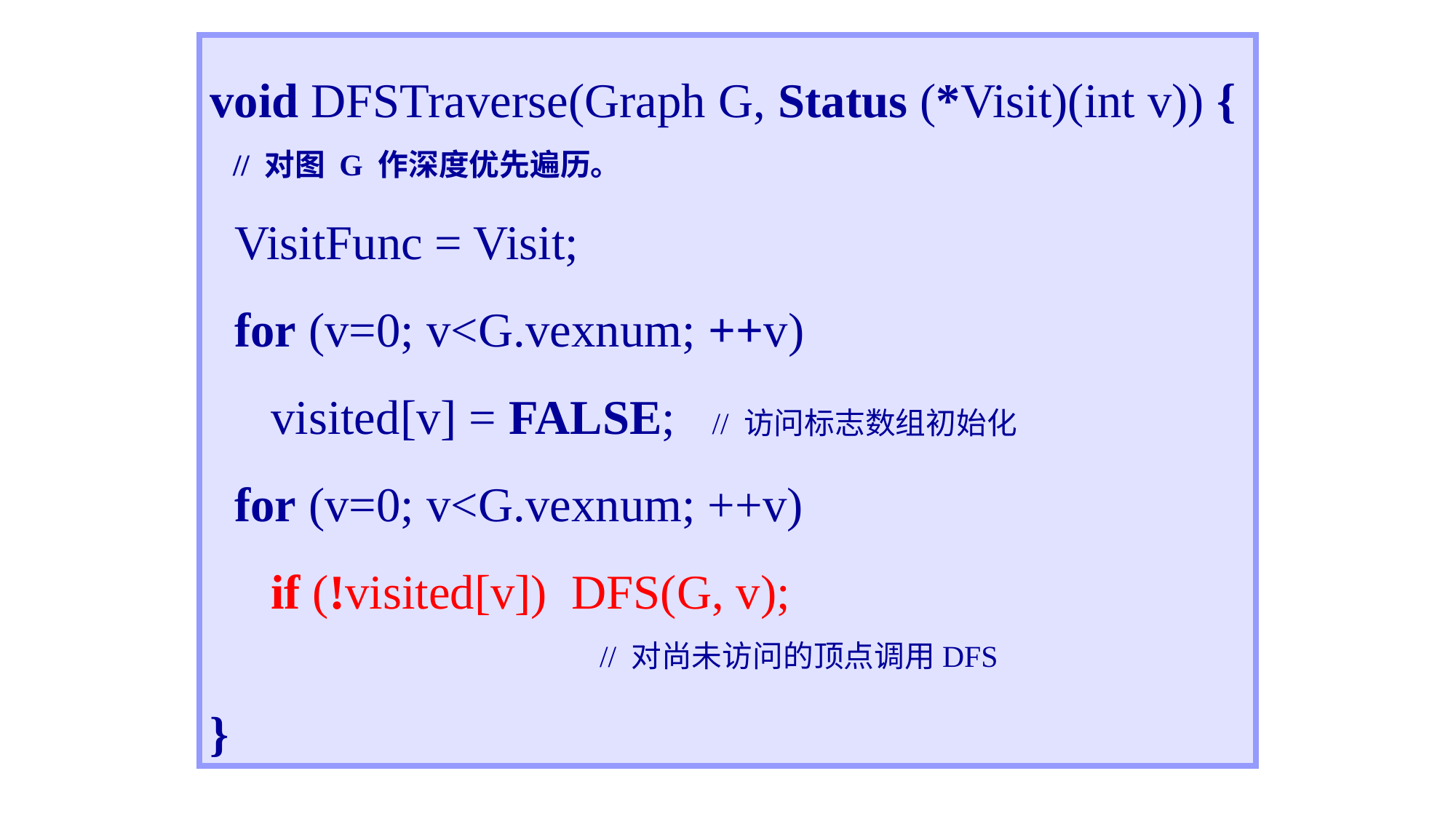

void DFSTraverse(Graph G, Status (*Visit)(int v)) {
   // 对图 G 作深度优先遍历。
  VisitFunc = Visit;
  for (v=0; v<G.vexnum; ++v)
     visited[v] = FALSE;   // 访问标志数组初始化
  for (v=0; v<G.vexnum; ++v)
     if (!visited[v])  DFS(G, v);
                                                   // 对尚未访问的顶点调用DFS
}